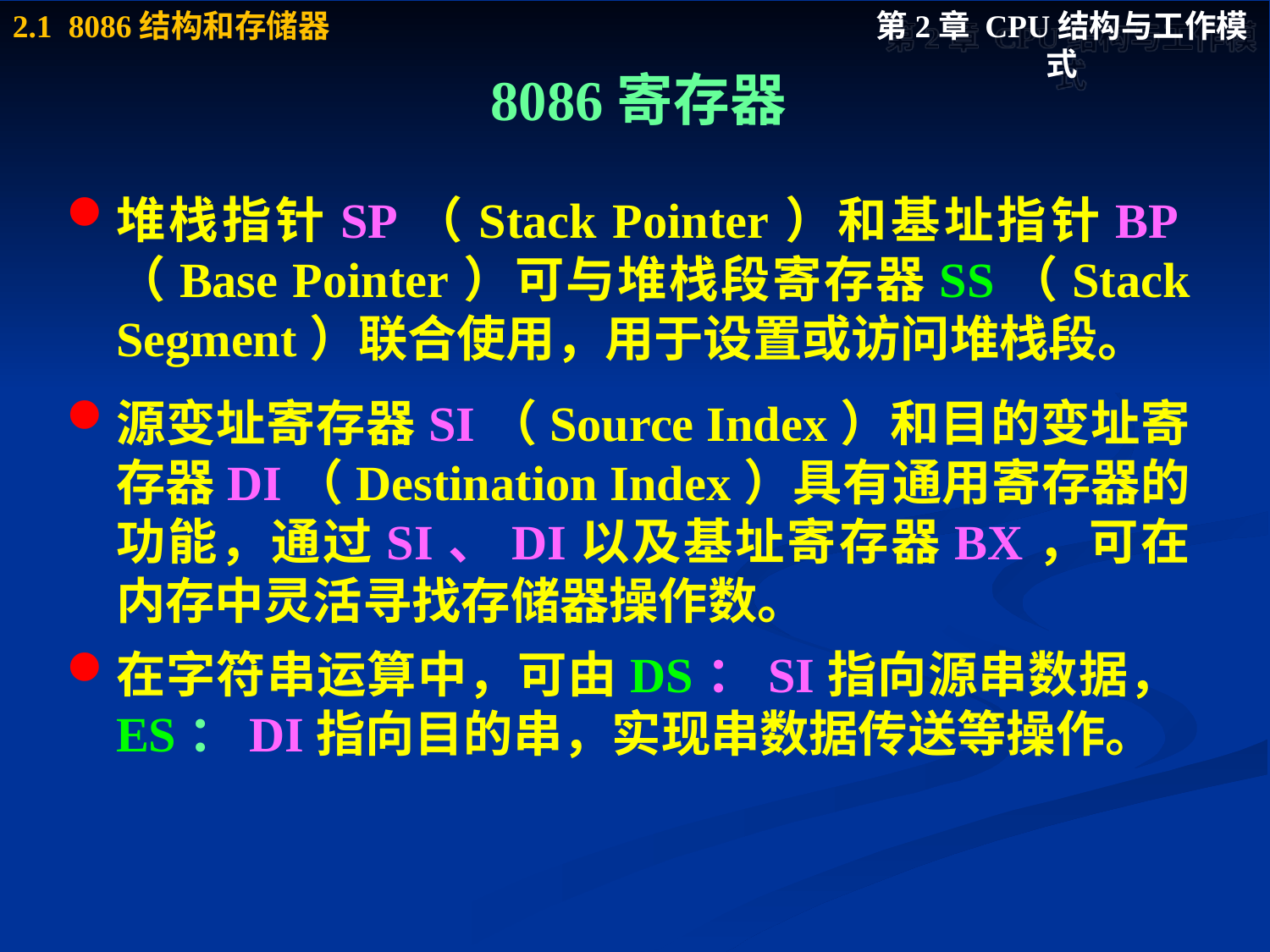

# 8086寄存器
堆栈指针SP（Stack Pointer）和基址指针BP（Base Pointer）可与堆栈段寄存器SS（Stack Segment）联合使用，用于设置或访问堆栈段。
源变址寄存器SI（Source Index）和目的变址寄存器DI（Destination Index）具有通用寄存器的功能，通过SI、DI以及基址寄存器BX，可在内存中灵活寻找存储器操作数。
在字符串运算中，可由DS：SI指向源串数据，ES：DI指向目的串，实现串数据传送等操作。